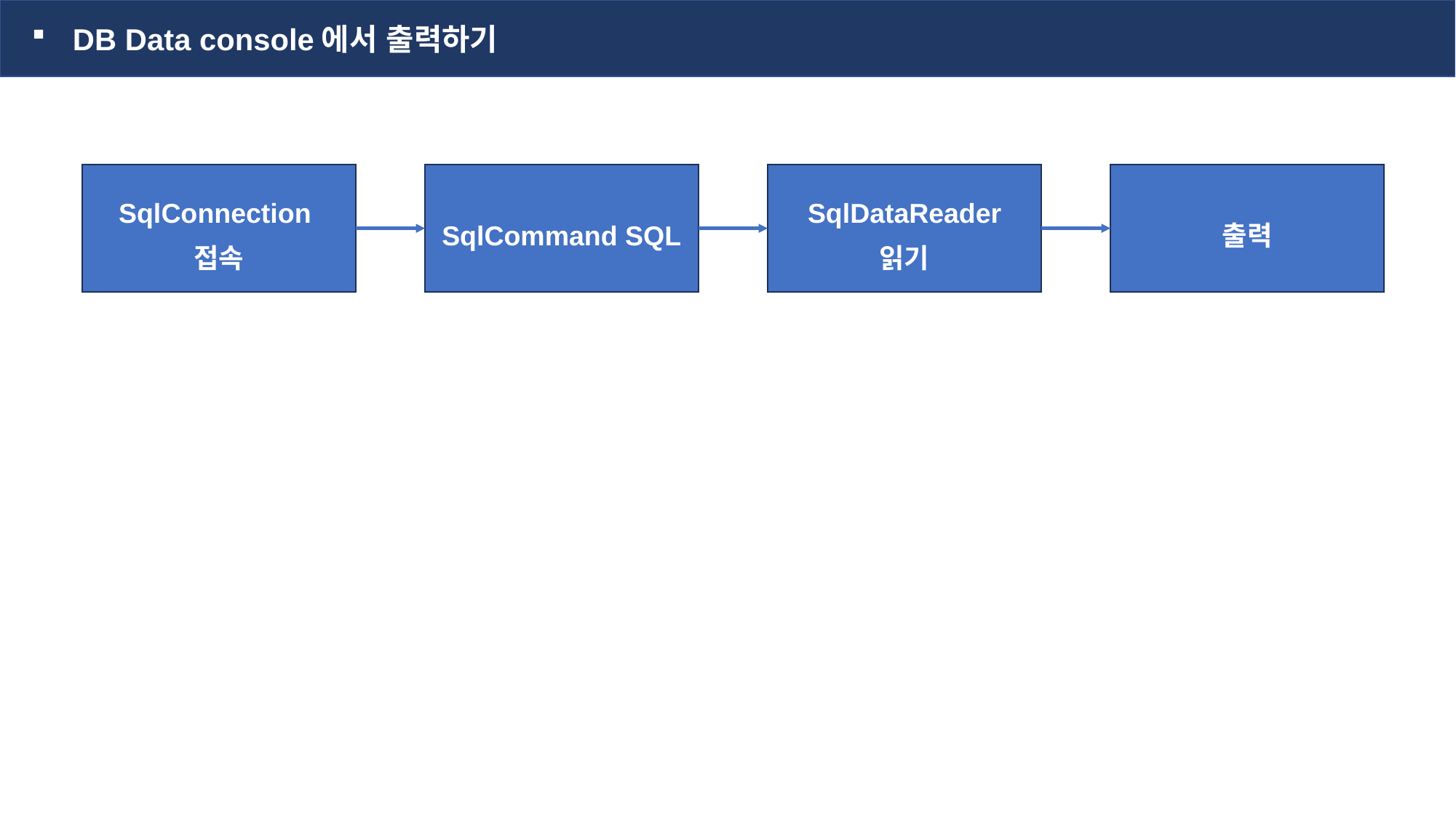

DB Data console에서 출력하기
SqlConnection
접속
SqlCommand SQL
SqlDataReader
읽기
출력